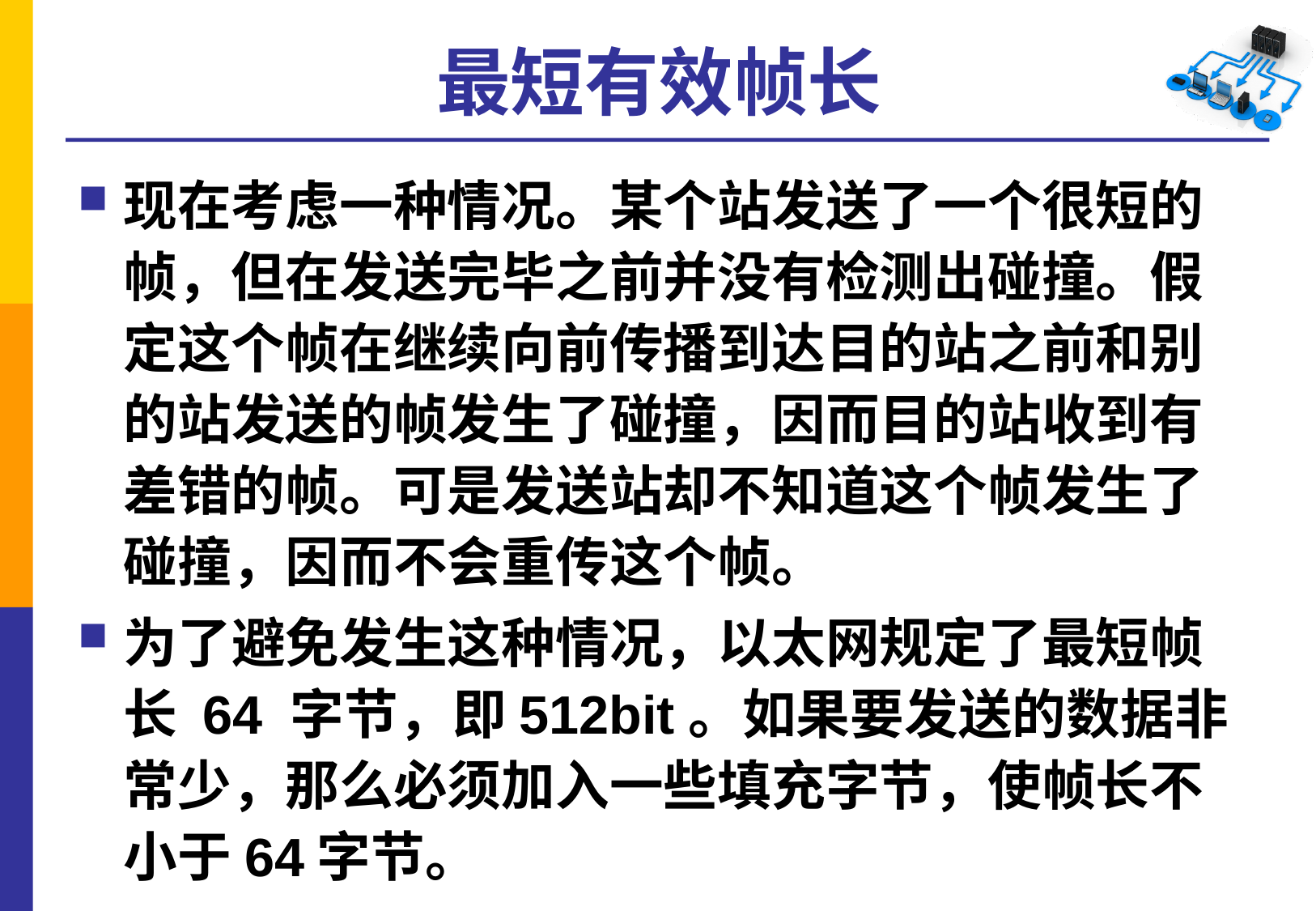

# 最短有效帧长
现在考虑一种情况。某个站发送了一个很短的帧，但在发送完毕之前并没有检测出碰撞。假定这个帧在继续向前传播到达目的站之前和别的站发送的帧发生了碰撞，因而目的站收到有差错的帧。可是发送站却不知道这个帧发生了碰撞，因而不会重传这个帧。
为了避免发生这种情况，以太网规定了最短帧长 64 字节，即512bit。如果要发送的数据非常少，那么必须加入一些填充字节，使帧长不小于64字节。